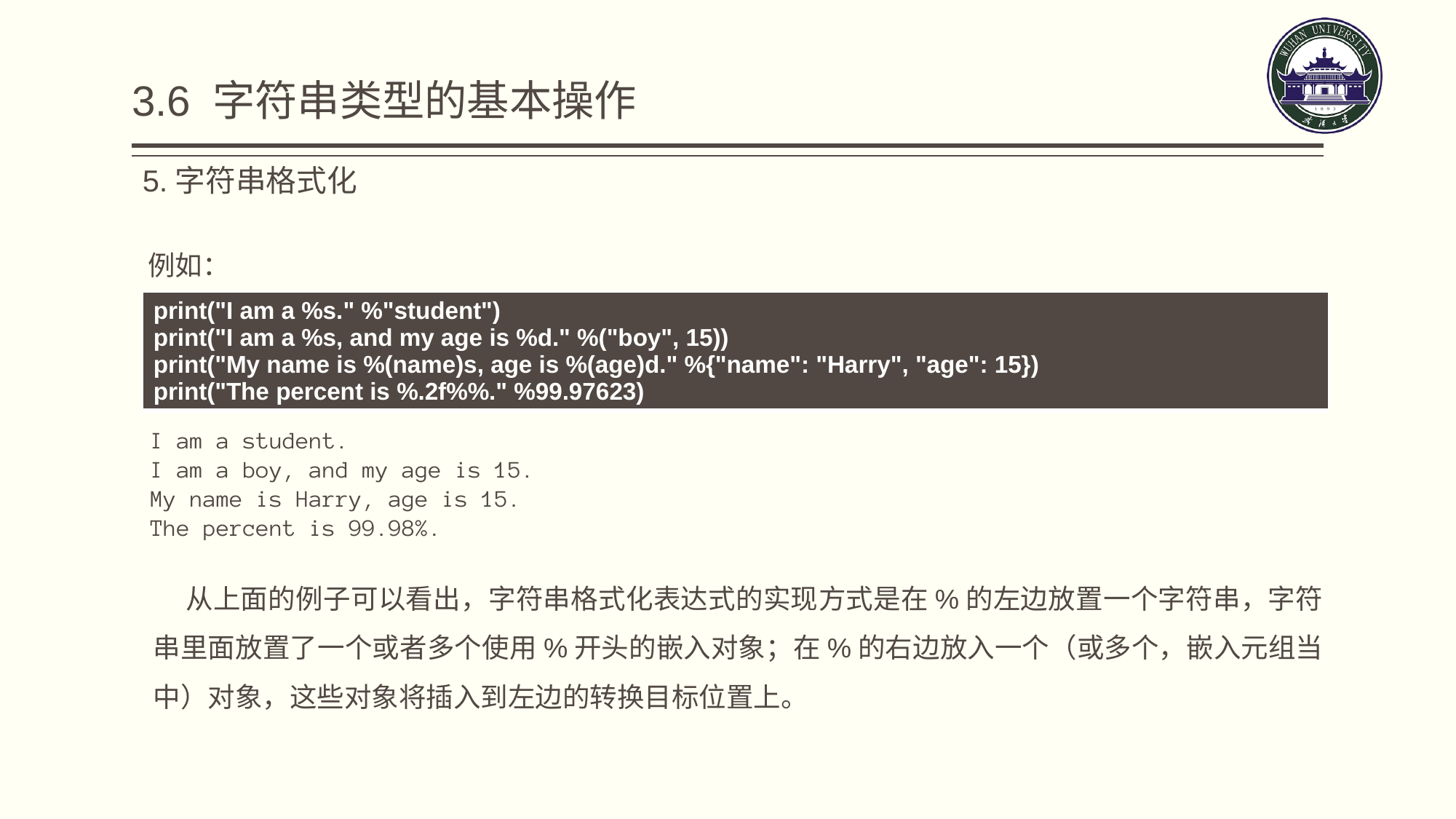

3.6 字符串类型的基本操作
5.字符串格式化
例如：

| print("I am a %s." %"student") print("I am a %s, and my age is %d." %("boy", 15)) print("My name is %(name)s, age is %(age)d." %{"name": "Harry", "age": 15}) print("The percent is %.2f%%." %99.97623) |
| --- |
I am a student.
I am a boy, and my age is 15.
My name is Harry, age is 15.
The percent is 99.98%.
    从上面的例子可以看出，字符串格式化表达式的实现方式是在%的左边放置一个字符串，字符串里面放置了一个或者多个使用%开头的嵌入对象；在%的右边放入一个（或多个，嵌入元组当中）对象，这些对象将插入到左边的转换目标位置上。